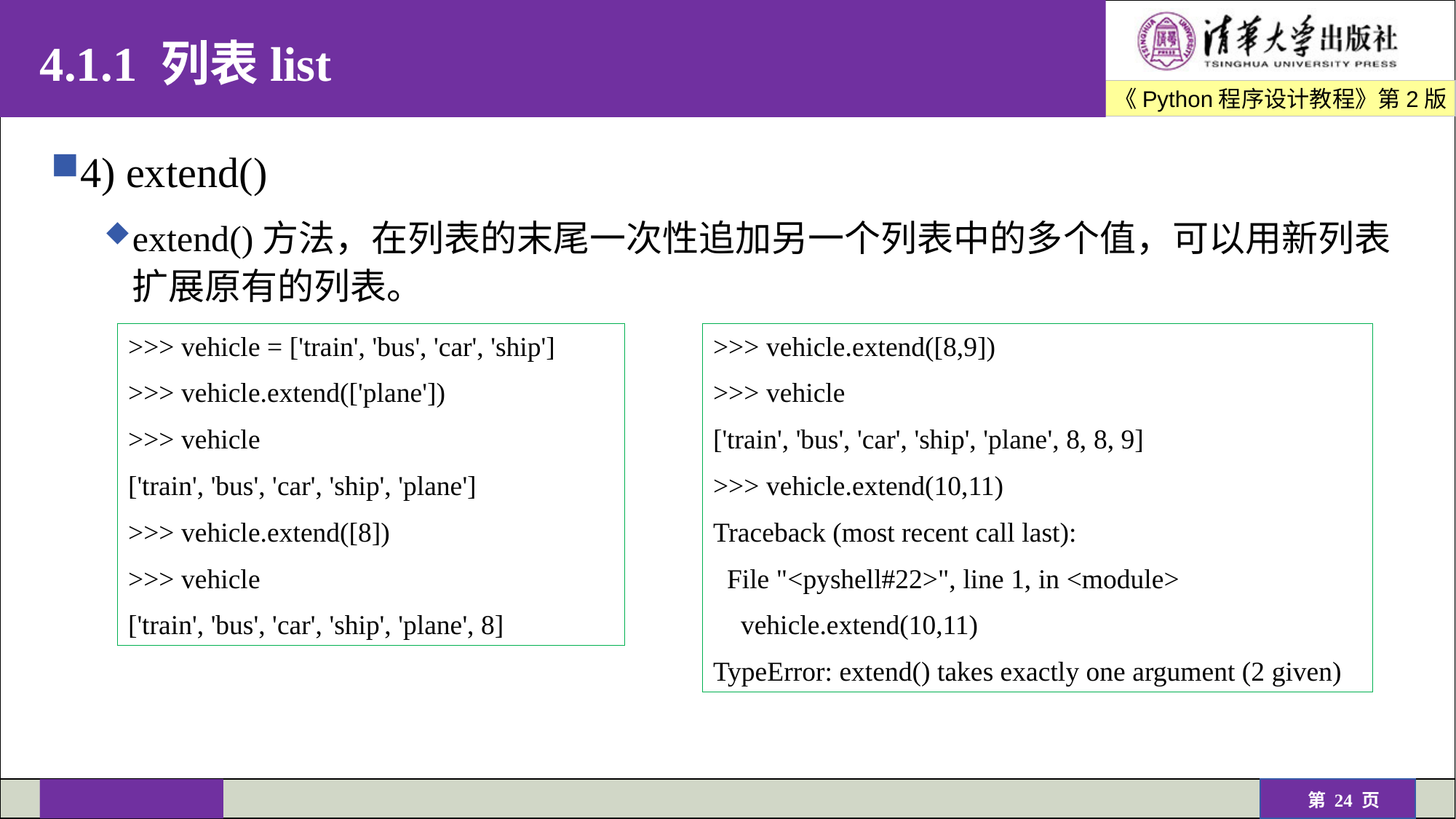

# 4.1.1 列表list
4) extend()
extend()方法，在列表的末尾一次性追加另一个列表中的多个值，可以用新列表扩展原有的列表。
>>> vehicle = ['train', 'bus', 'car', 'ship']
>>> vehicle.extend(['plane'])
>>> vehicle
['train', 'bus', 'car', 'ship', 'plane']
>>> vehicle.extend([8])
>>> vehicle
['train', 'bus', 'car', 'ship', 'plane', 8]
>>> vehicle.extend([8,9])
>>> vehicle
['train', 'bus', 'car', 'ship', 'plane', 8, 8, 9]
>>> vehicle.extend(10,11)
Traceback (most recent call last):
  File "<pyshell#22>", line 1, in <module>
    vehicle.extend(10,11)
TypeError: extend() takes exactly one argument (2 given)